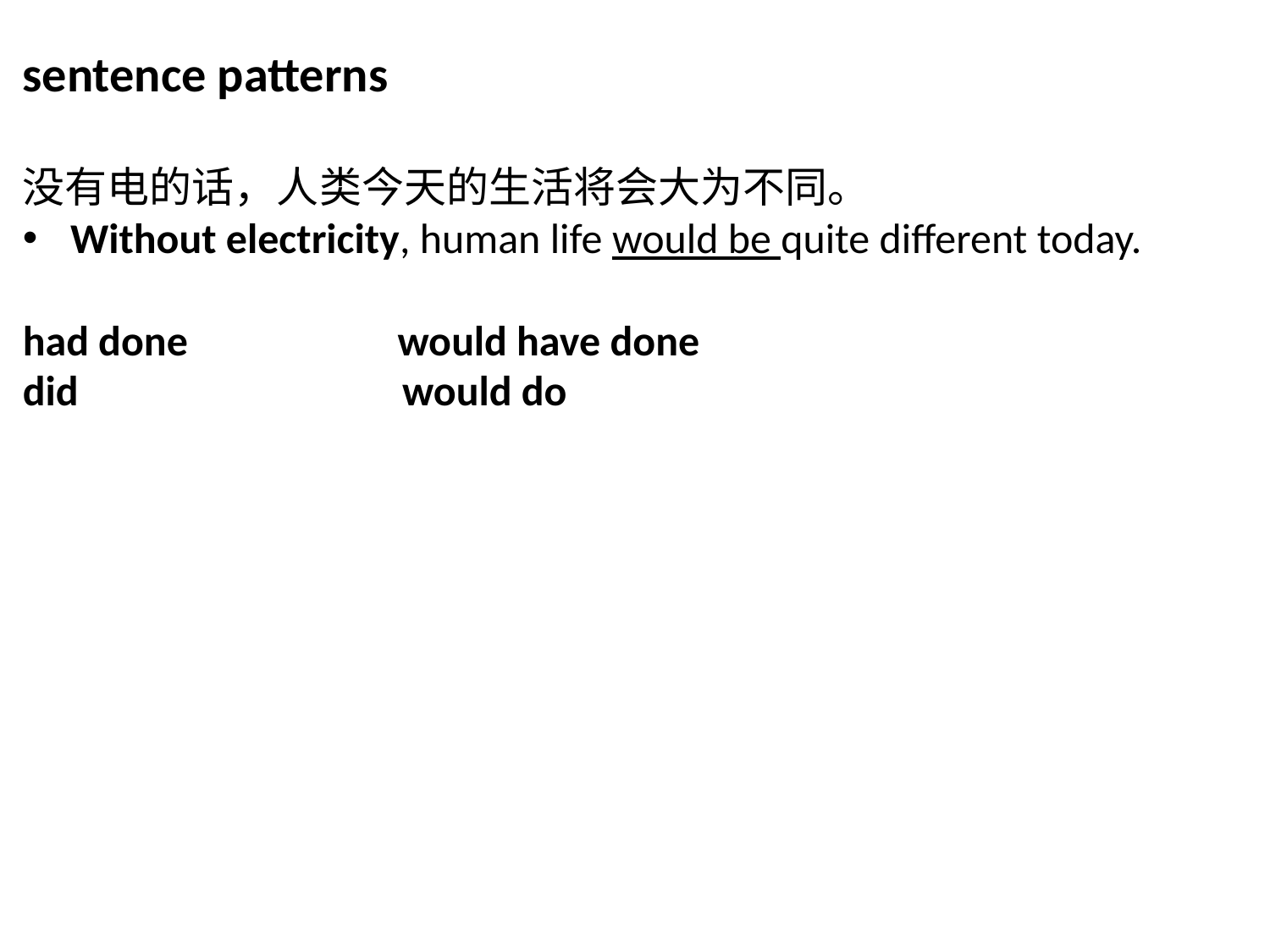

sentence patterns

没有电的话，人类今天的生活将会大为不同。
Without electricity, human life would be quite different today.

had done                      would have done
did                                  would do